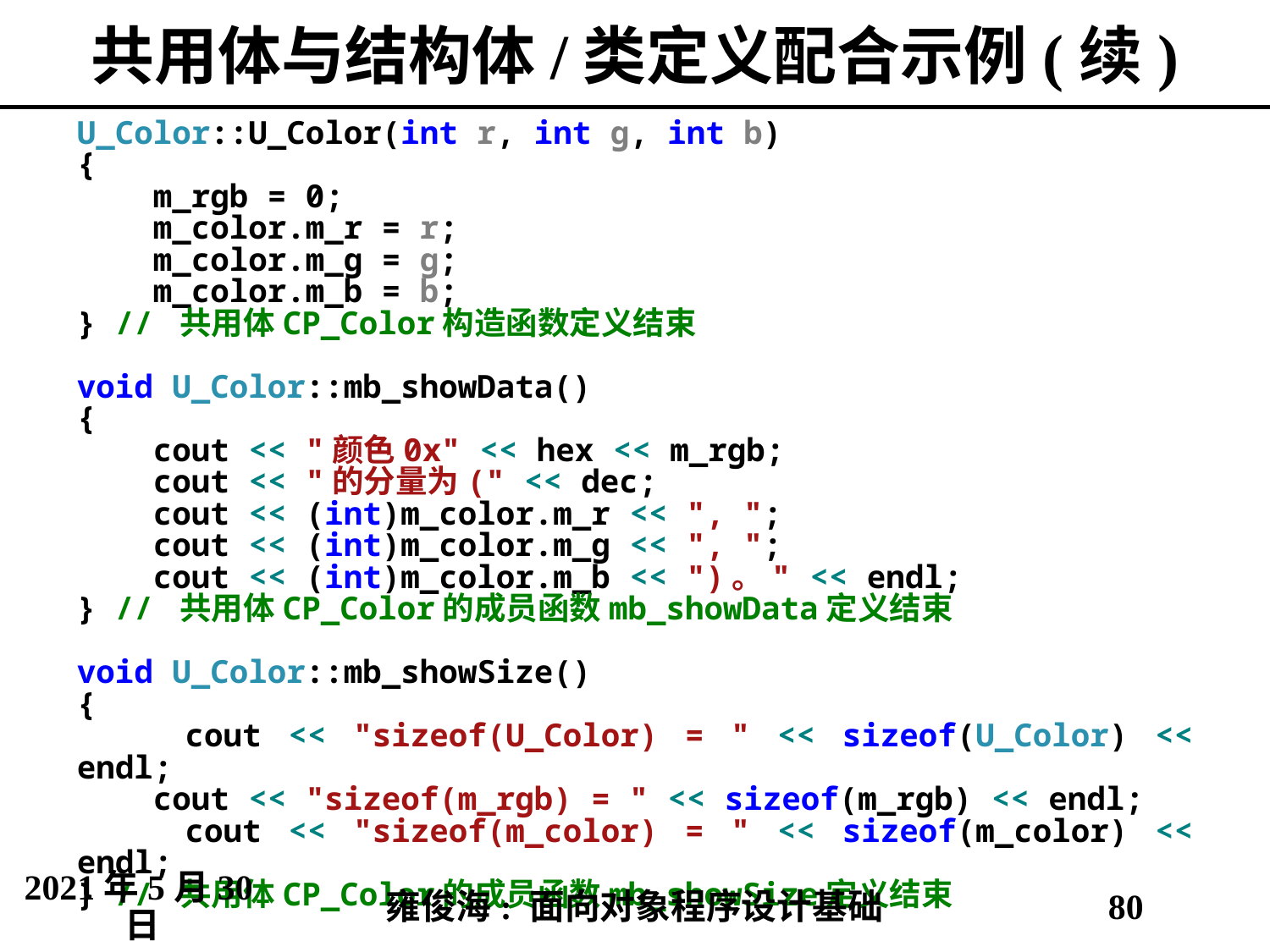

# 共用体与结构体/类定义配合示例(续)

U_Color::U_Color(int r, int g, int b)
{
    m_rgb = 0;
    m_color.m_r = r;
    m_color.m_g = g;
    m_color.m_b = b;
} // 共用体CP_Color构造函数定义结束

void U_Color::mb_showData()
{
    cout << "颜色0x" << hex << m_rgb;
    cout << "的分量为(" << dec;
    cout << (int)m_color.m_r << ", ";
    cout << (int)m_color.m_g << ", ";
    cout << (int)m_color.m_b << ")。" << endl;
} // 共用体CP_Color的成员函数mb_showData定义结束

void U_Color::mb_showSize()
{
    cout << "sizeof(U_Color) = " << sizeof(U_Color) << endl;
    cout << "sizeof(m_rgb) = " << sizeof(m_rgb) << endl;
    cout << "sizeof(m_color) = " << sizeof(m_color) << endl;
} // 共用体CP_Color的成员函数mb_showSize定义结束
2021年5月30日
雍俊海: 面向对象程序设计基础
80